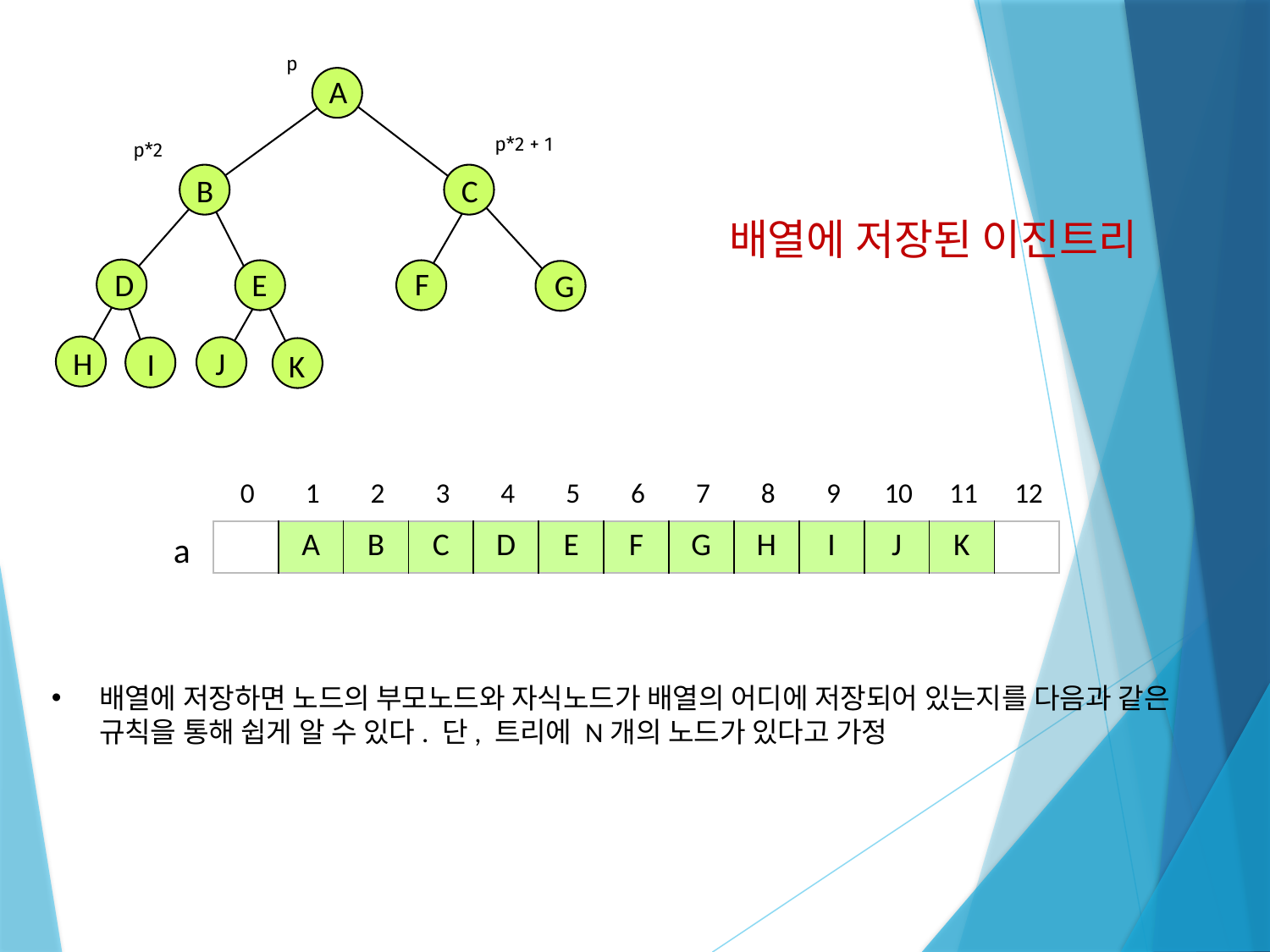

p
A

C

B

F
E
D
G

H
J

I

K
p*2 + 1
p*2
배열에 저장된 이진트리
| 0 | 1 | 2 | 3 | 4 | 5 | 6 | 7 | 8 | 9 | 10 | 11 | 12 |
| --- | --- | --- | --- | --- | --- | --- | --- | --- | --- | --- | --- | --- |
 a
|  | A | B | C | D | E | F | G | H | I | J | K |  |
| --- | --- | --- | --- | --- | --- | --- | --- | --- | --- | --- | --- | --- |
배열에 저장하면 노드의 부모노드와 자식노드가 배열의 어디에 저장되어 있는지를 다음과 같은 규칙을 통해 쉽게 알 수 있다. 단, 트리에 N개의 노드가 있다고 가정